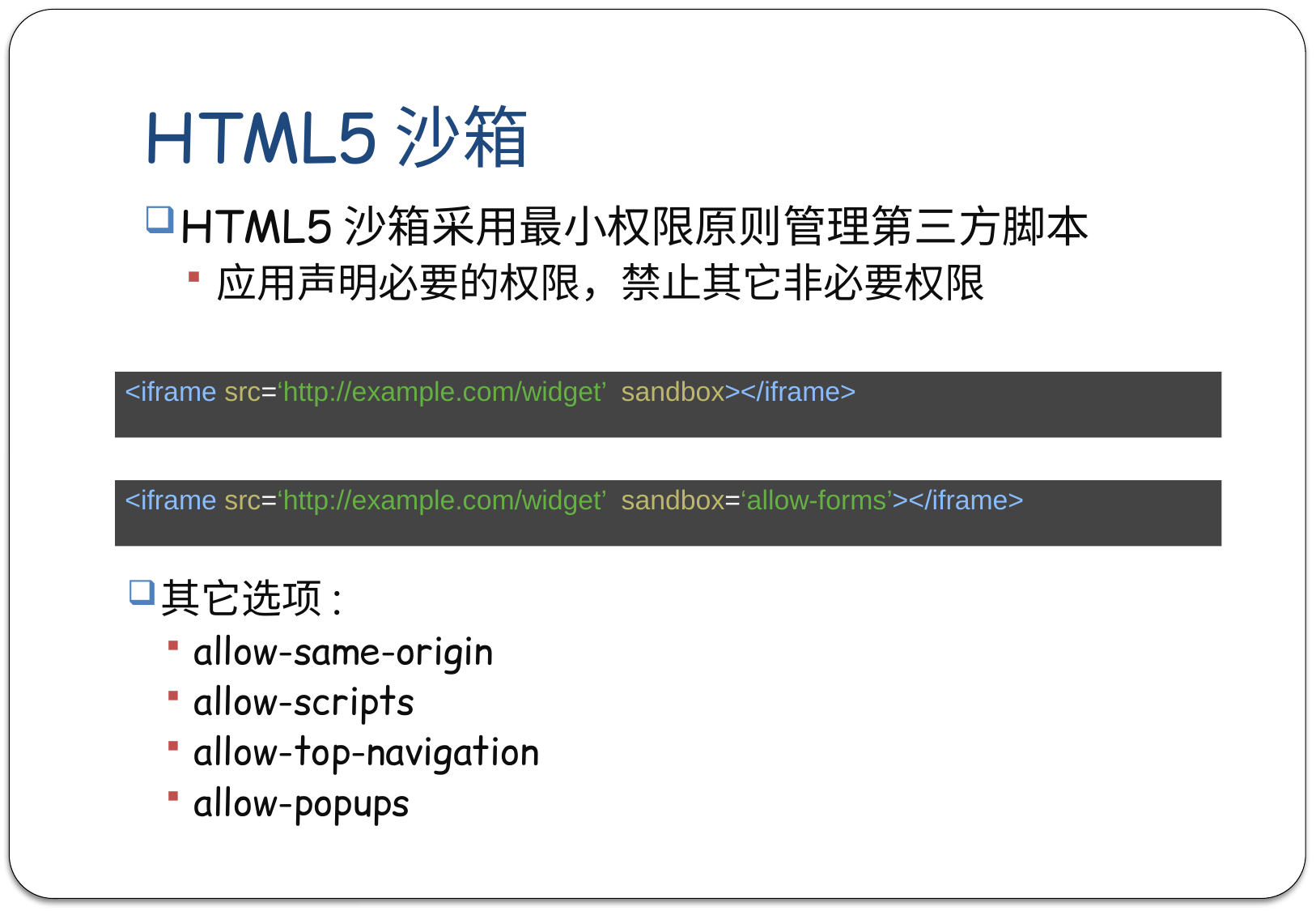

# HTML5沙箱
HTML5沙箱采用最小权限原则管理第三方脚本
应用声明必要的权限，禁止其它非必要权限

<iframe src=‘http://example.com/widget’  sandbox></iframe>
<iframe src=‘http://example.com/widget’  sandbox=‘allow-forms’></iframe>
其它选项:
allow-same-origin
allow-scripts
allow-top-navigation
allow-popups